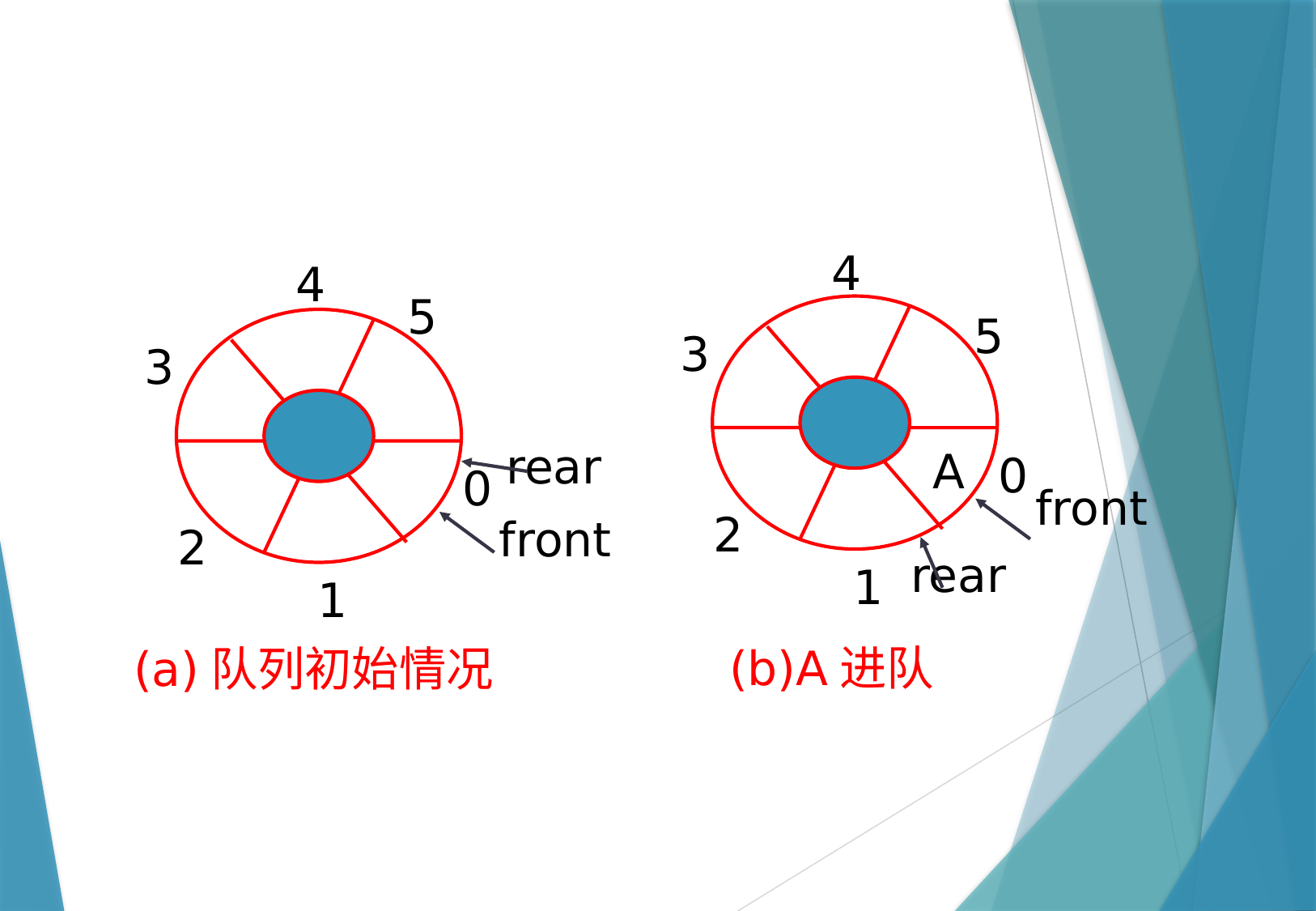

4

5

3

A
0
 front
2

rear
1
    (b)A进队
4
5

3
rear
0

 front
2

1
(a)队列初始情况